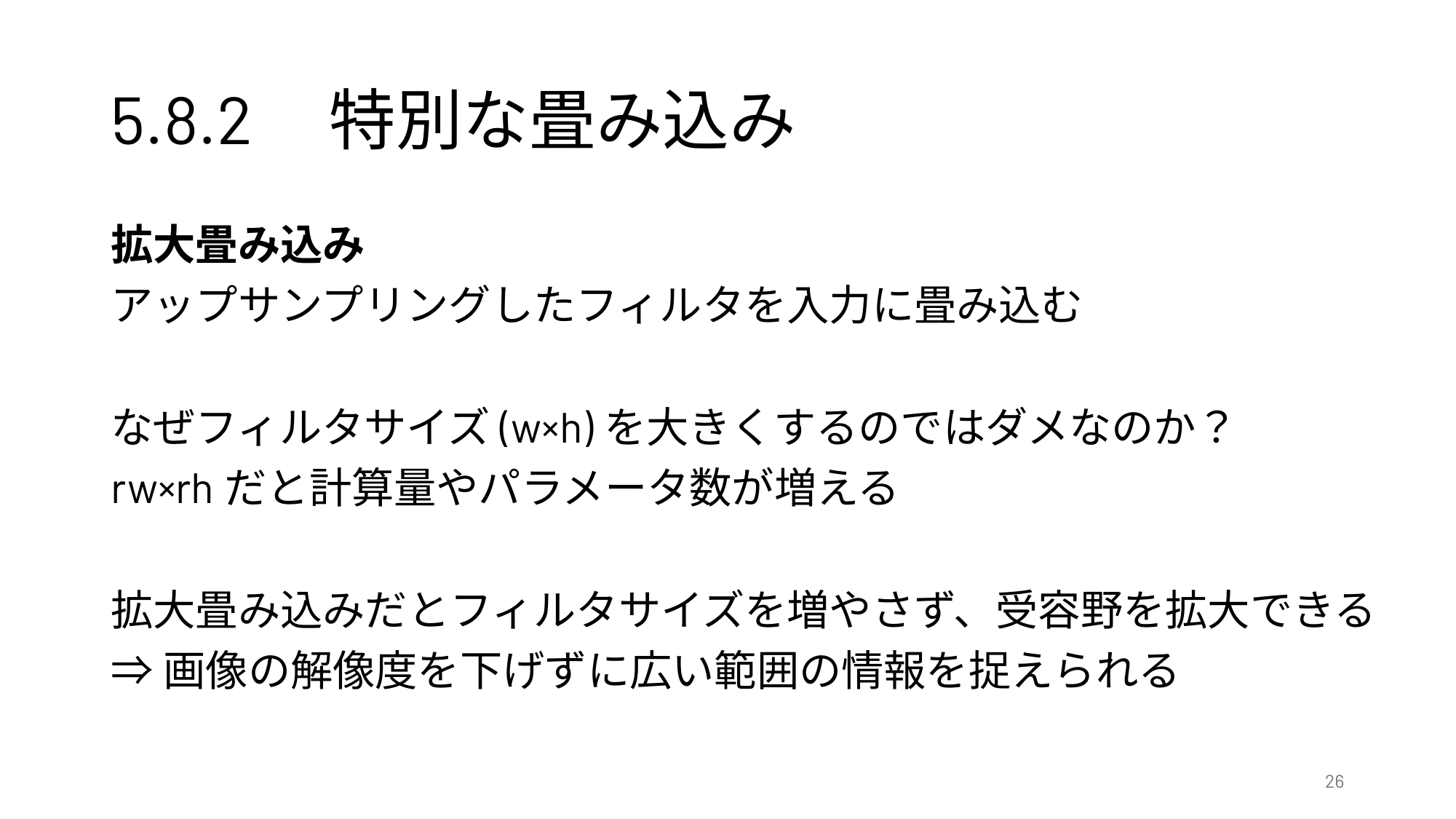

# 5.8.2	特別な畳み込み
拡大畳み込み
アップサンプリングしたフィルタを入力に畳み込む

なぜフィルタサイズ(w×h)を大きくするのではダメなのか？
rw×rhだと計算量やパラメータ数が増える

拡大畳み込みだとフィルタサイズを増やさず、受容野を拡大できる
⇒画像の解像度を下げずに広い範囲の情報を捉えられる

26